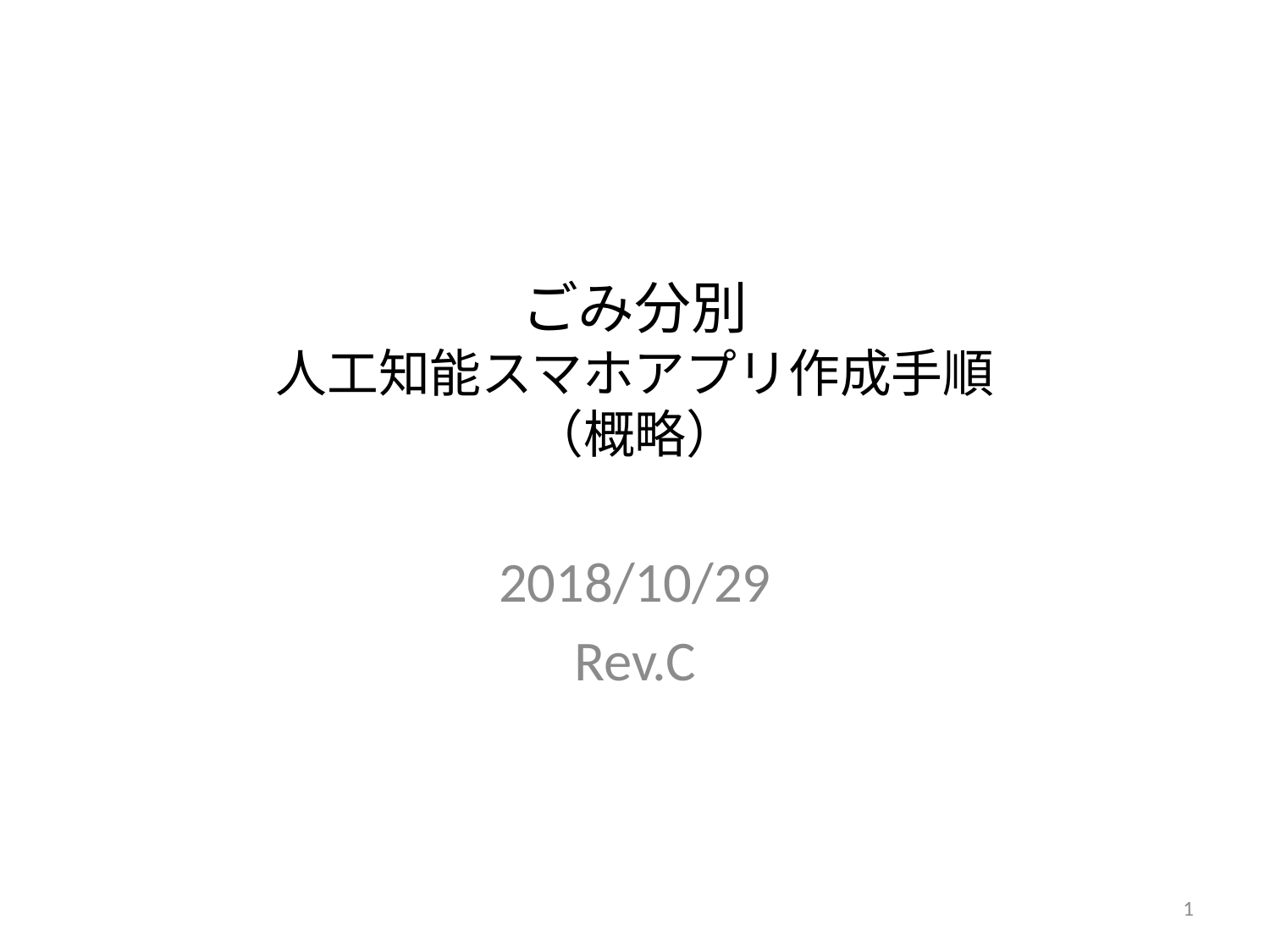

# ごみ分別 人工知能スマホアプリ作成手順 （概略）
2018/10/29
Rev.C
1